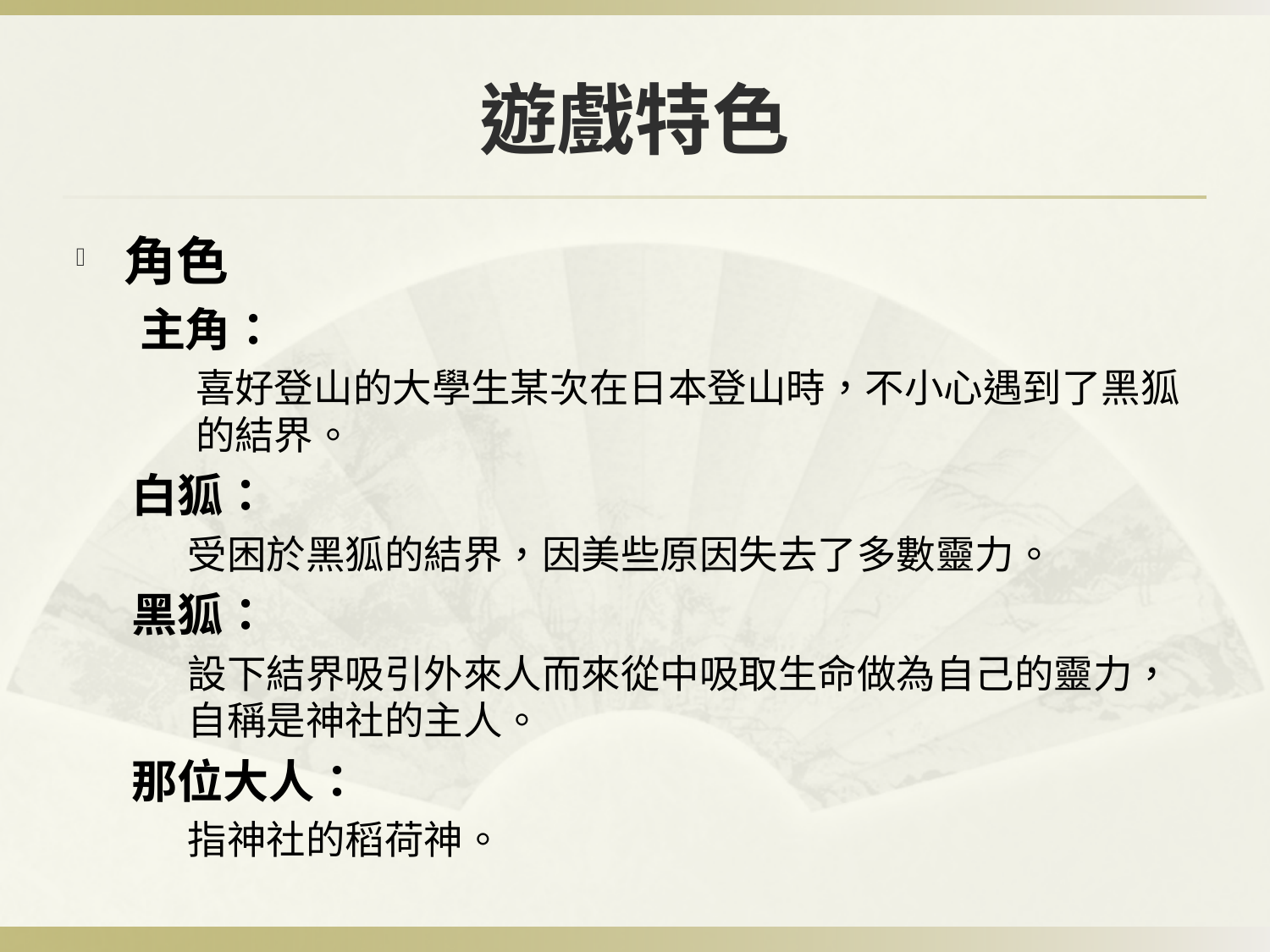

# 遊戲特色
角色
主角：
喜好登山的大學生某次在日本登山時，不小心遇到了黑狐的結界。
白狐：
受困於黑狐的結界，因美些原因失去了多數靈力。
黑狐：
設下結界吸引外來人而來從中吸取生命做為自己的靈力，自稱是神社的主人。
那位大人：
指神社的稻荷神。